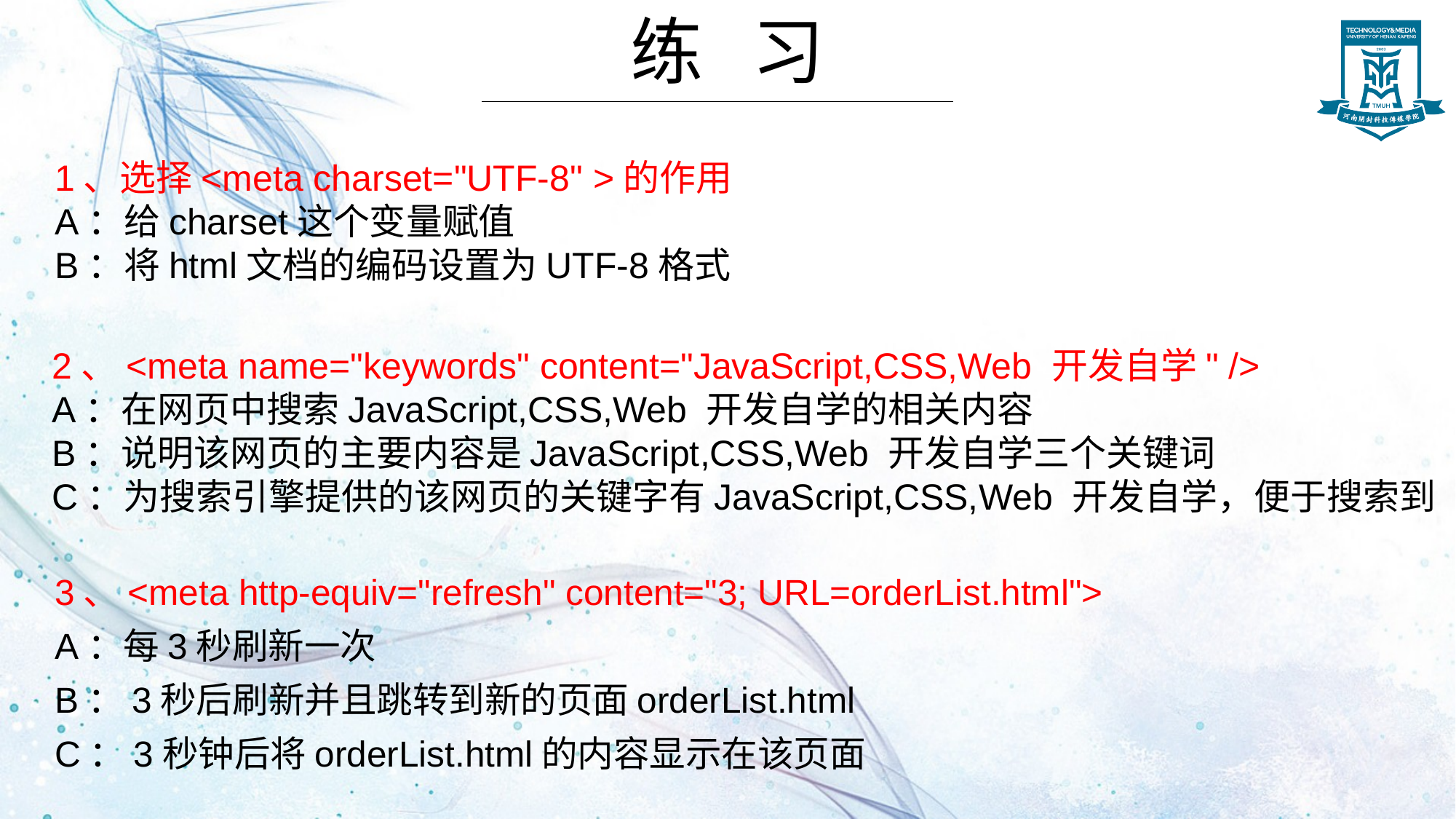

练   习
1、选择<meta charset="UTF-8" >的作用
A：给charset这个变量赋值
B：将html文档的编码设置为UTF-8格式
2、<meta name="keywords" content="JavaScript,CSS,Web 开发自学" />
A：在网页中搜索JavaScript,CSS,Web 开发自学的相关内容
B：说明该网页的主要内容是JavaScript,CSS,Web 开发自学三个关键词
C：为搜索引擎提供的该网页的关键字有JavaScript,CSS,Web 开发自学，便于搜索到
3、<meta http-equiv="refresh" content="3; URL=orderList.html">
A：每3秒刷新一次
B：3秒后刷新并且跳转到新的页面orderList.html
C：3秒钟后将orderList.html的内容显示在该页面